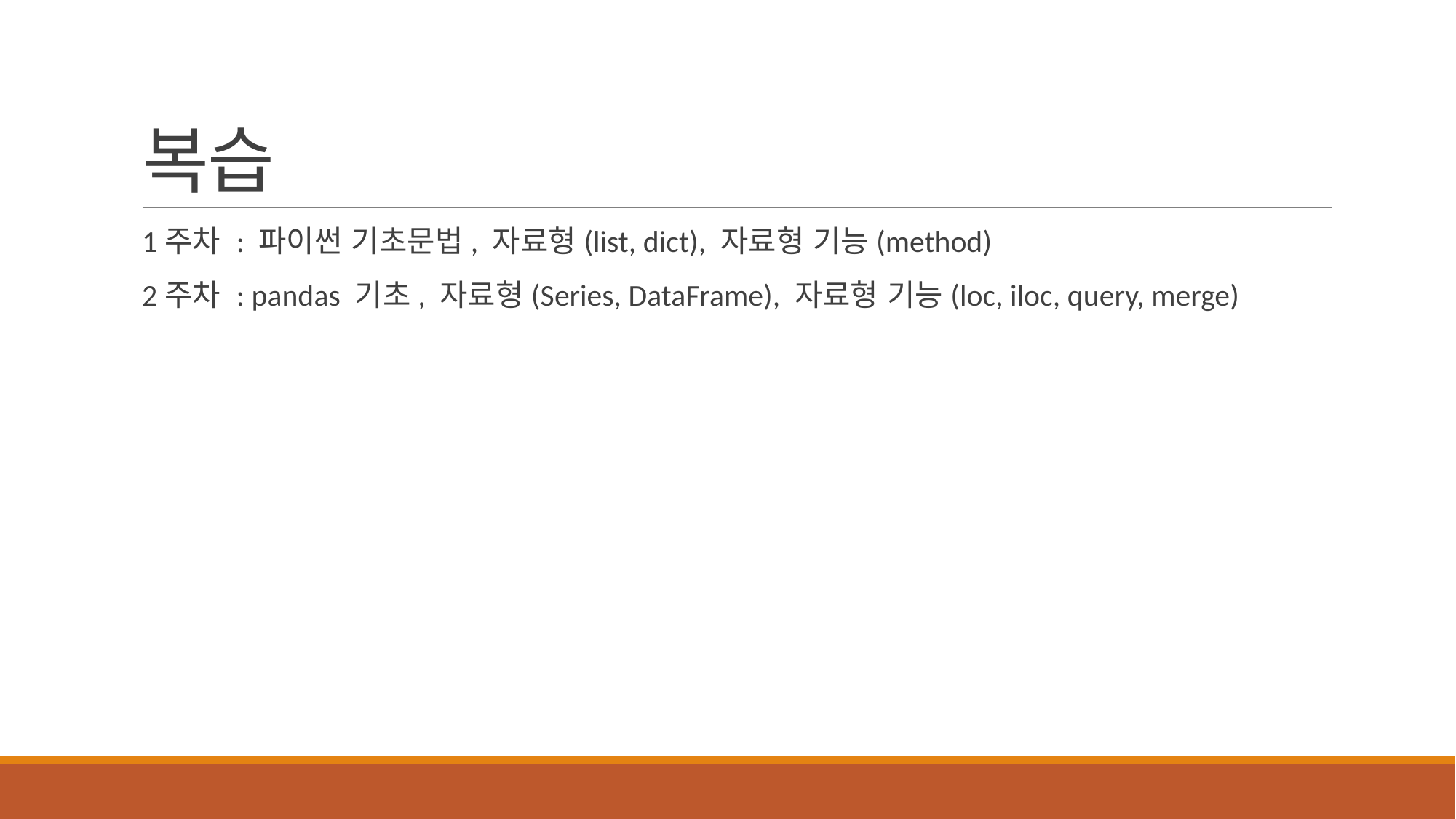

# 복습
1주차 : 파이썬 기초문법, 자료형(list, dict), 자료형 기능(method)
2주차 : pandas 기초, 자료형(Series, DataFrame), 자료형 기능(loc, iloc, query, merge)